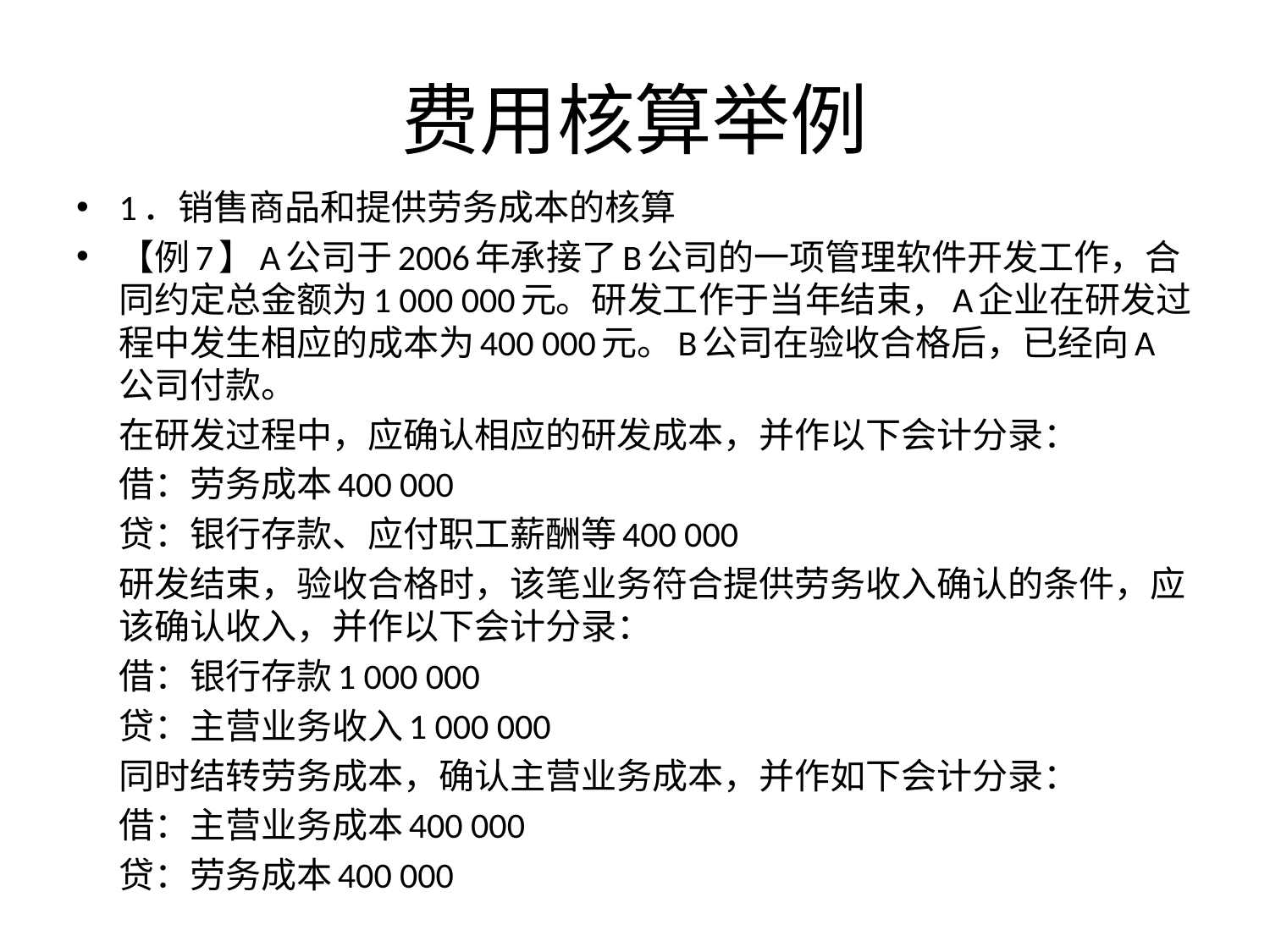

# 费用核算举例
1．销售商品和提供劳务成本的核算
【例7】A公司于2006年承接了B公司的一项管理软件开发工作，合同约定总金额为1 000 000元。研发工作于当年结束，A企业在研发过程中发生相应的成本为400 000元。B公司在验收合格后，已经向A公司付款。
	在研发过程中，应确认相应的研发成本，并作以下会计分录：
	借：劳务成本400 000
		贷：银行存款、应付职工薪酬等400 000
	研发结束，验收合格时，该笔业务符合提供劳务收入确认的条件，应该确认收入，并作以下会计分录：
	借：银行存款1 000 000
		贷：主营业务收入1 000 000
	同时结转劳务成本，确认主营业务成本，并作如下会计分录：
	借：主营业务成本400 000
		贷：劳务成本400 000